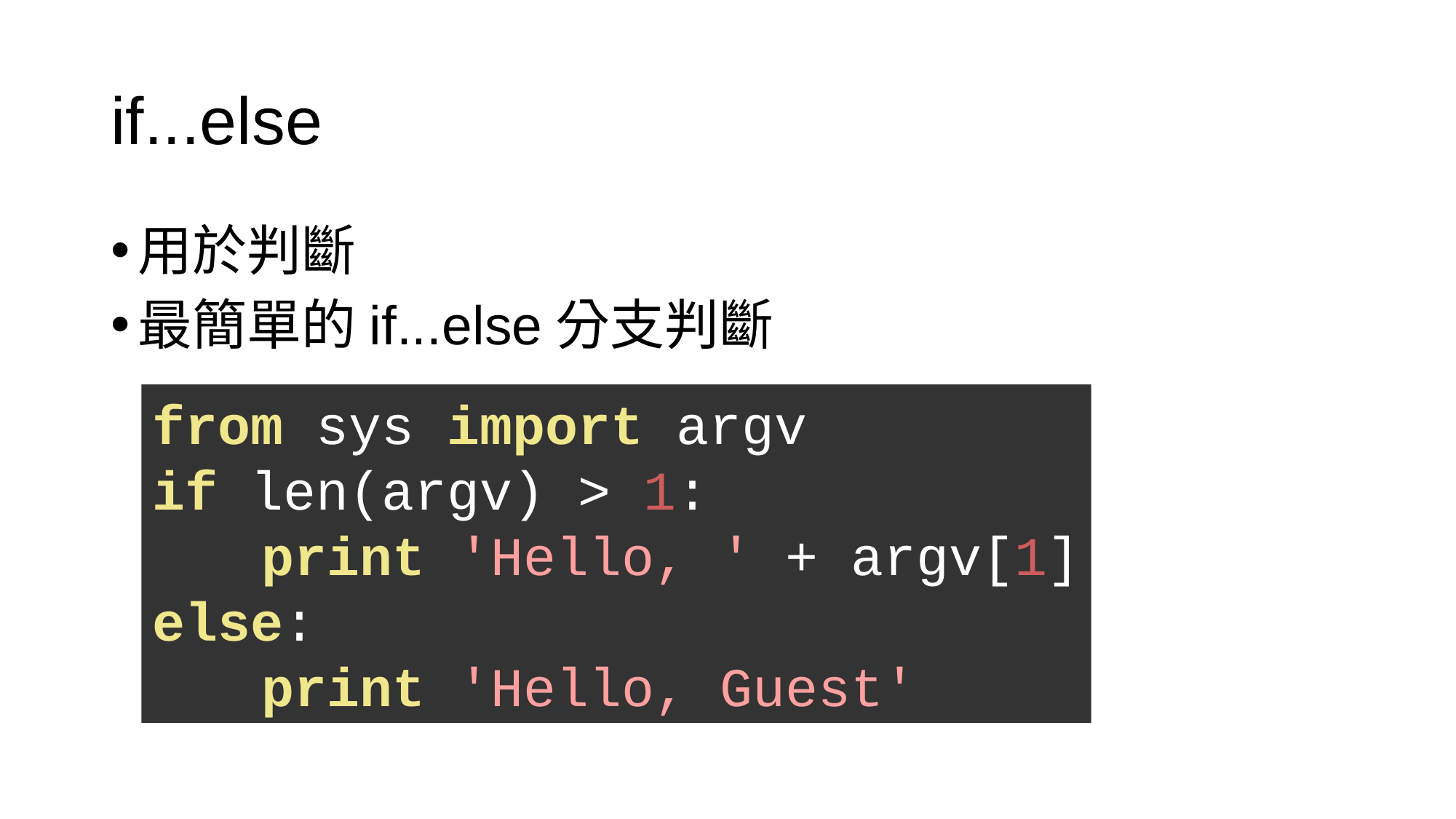

# if...else
用於判斷
最簡單的if...else分支判斷
from sys import argv
if len(argv) > 1:
	print 'Hello, ' + argv[1]
else:
	print 'Hello, Guest'